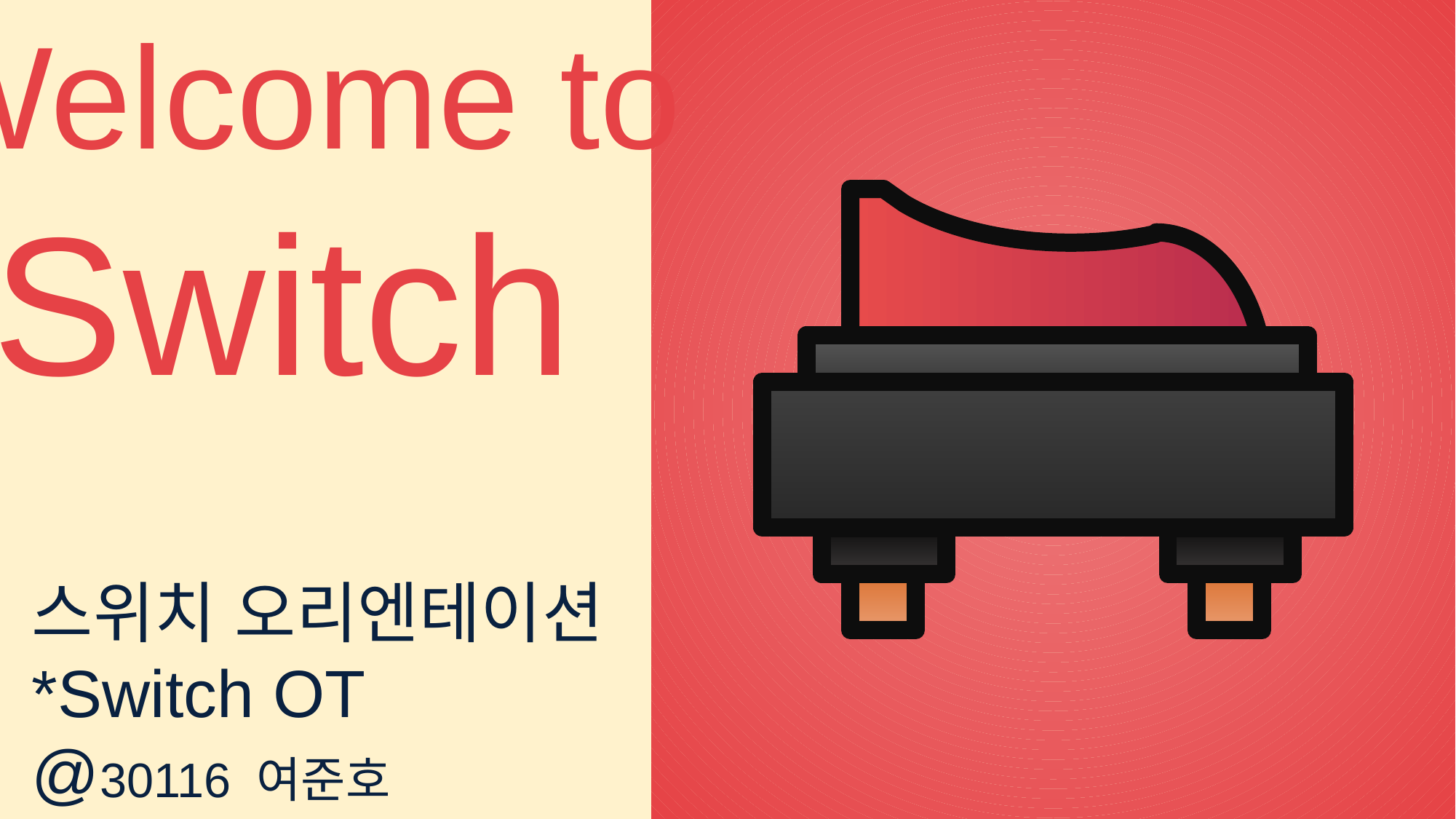

Welcome to
*Switch

스위치 오리엔테이션
*Switch OT
@30116 여준호